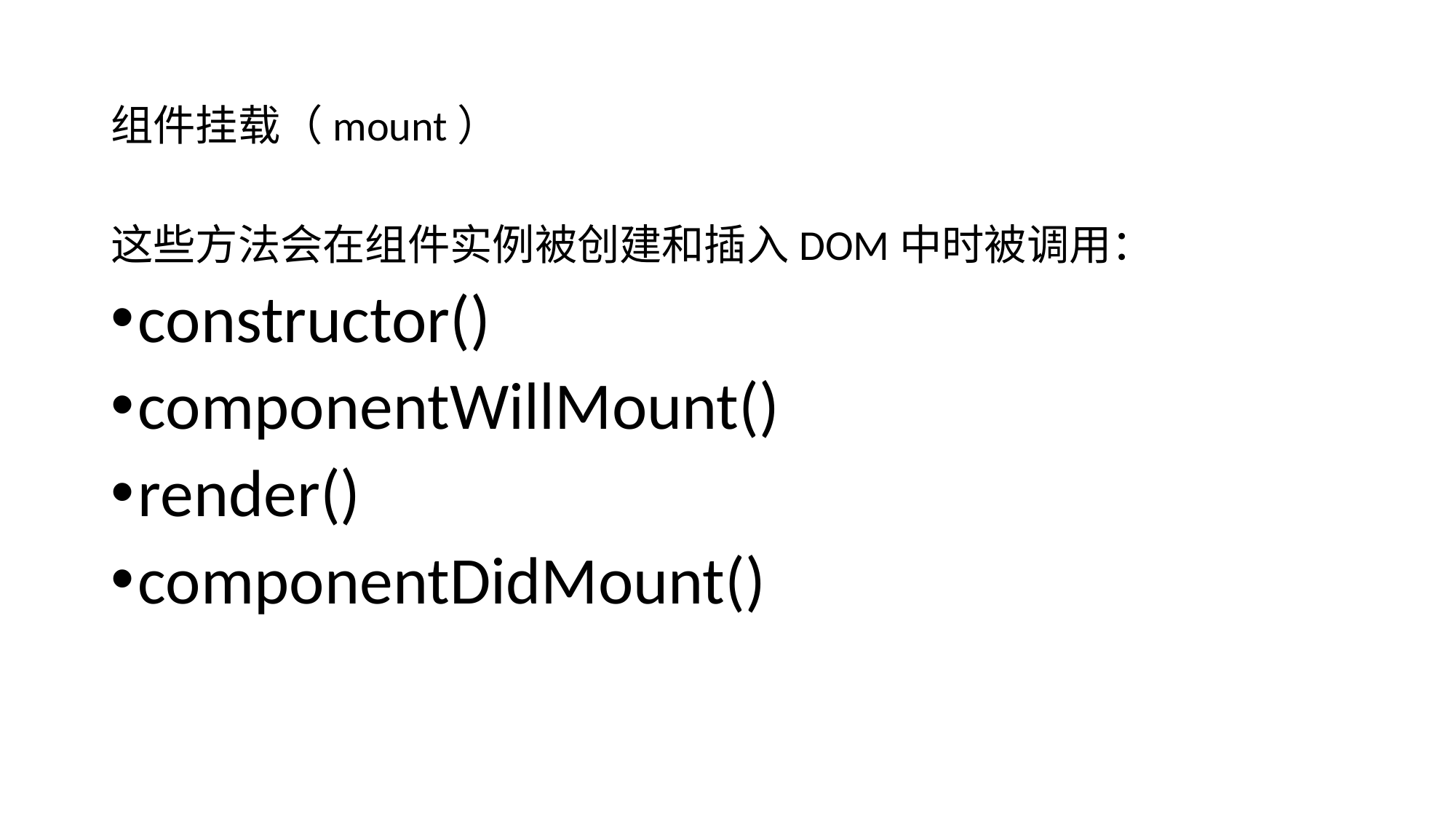

# 组件挂载（mount）
这些方法会在组件实例被创建和插入DOM中时被调用：
constructor()
componentWillMount()
render()
componentDidMount()